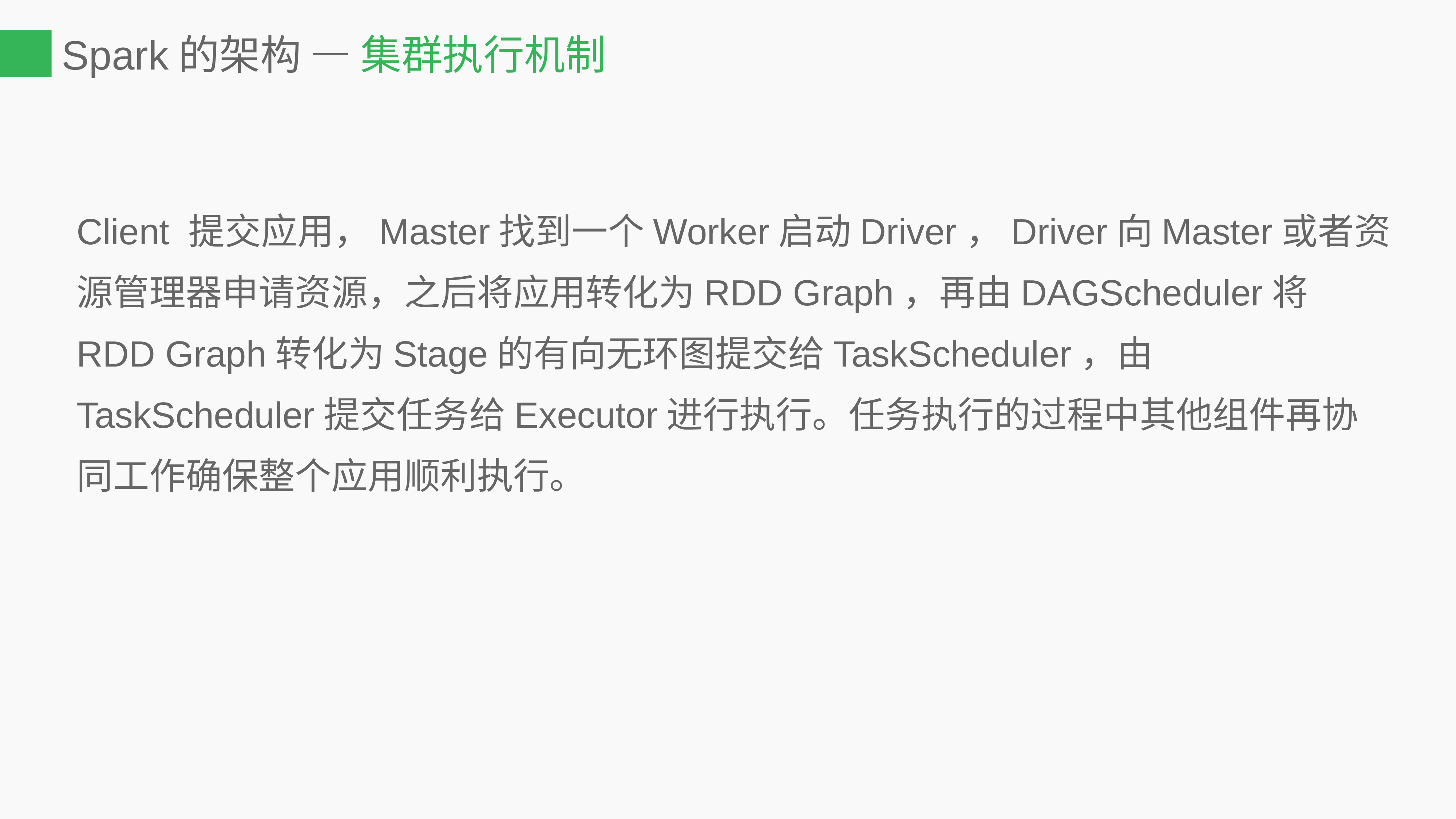

# Spark的架构 — 集群执行机制
Client 提交应用，Master找到一个Worker启动Driver，Driver向Master或者资源管理器申请资源，之后将应用转化为RDD Graph，再由DAGScheduler将RDD Graph转化为Stage的有向无环图提交给TaskScheduler，由TaskScheduler提交任务给Executor进行执行。任务执行的过程中其他组件再协同工作确保整个应用顺利执行。